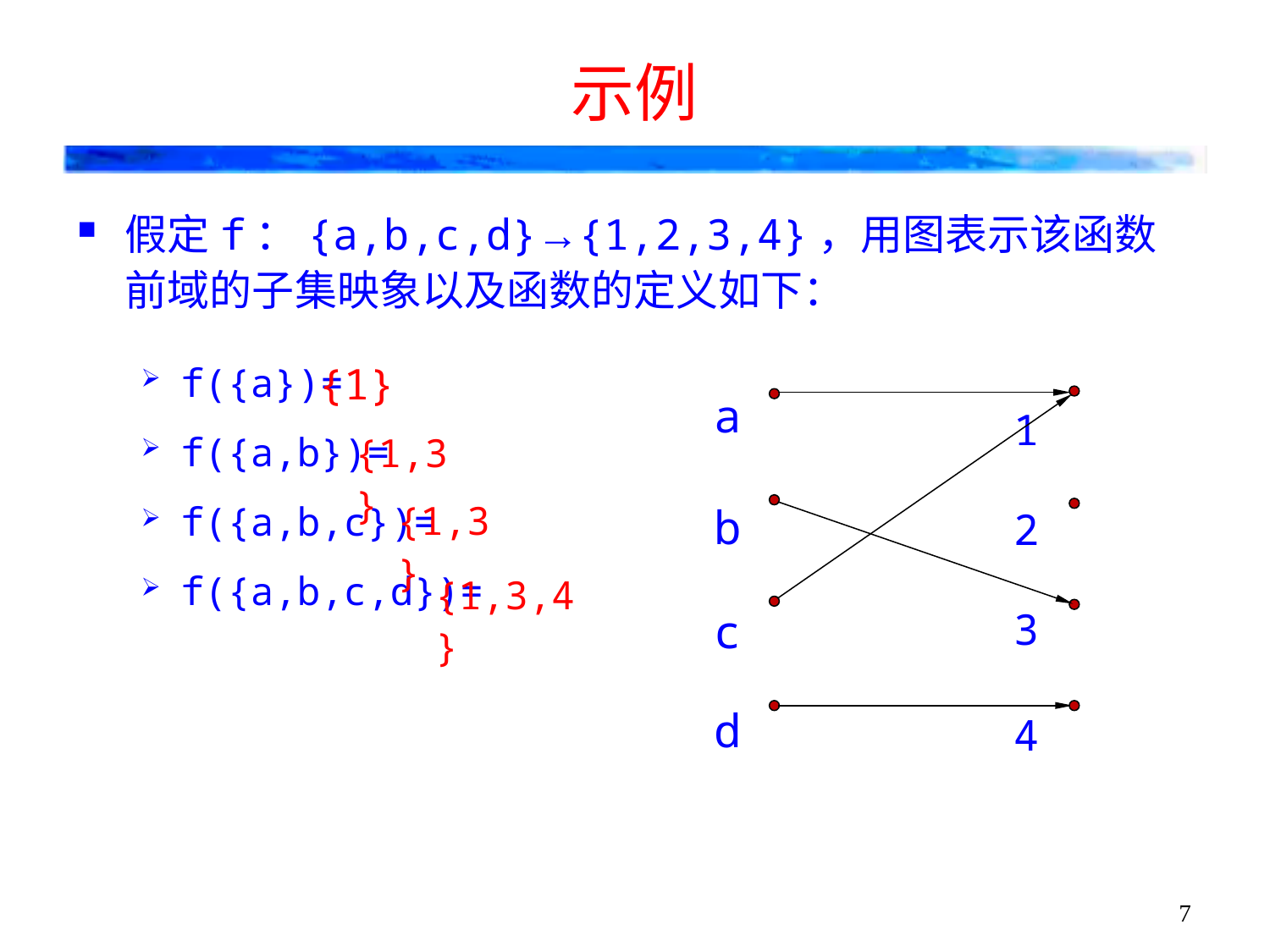

# 示例
假定f：{a,b,c,d}→{1,2,3,4}，用图表示该函数前域的子集映象以及函数的定义如下：
f({a})=
f({a,b})=
f({a,b,c})=
f({a,b,c,d})=
{1}

a
1

b
2

c
3

d
4
{1,3}
{1,3}
{1,3,4}
7